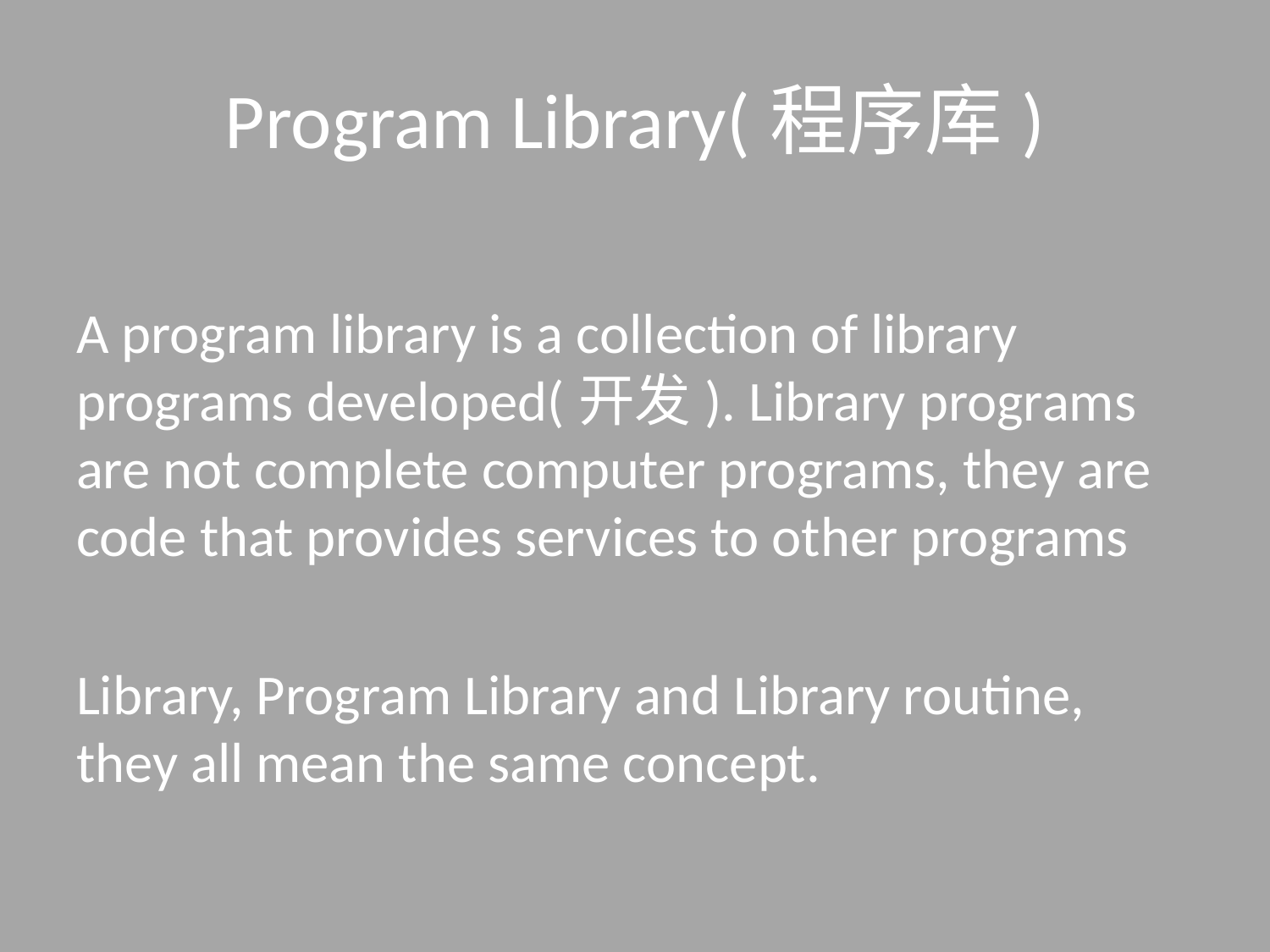

# Program Library(程序库)

A program library is a collection of library programs developed(开发). Library programs  are not complete computer programs, they are code that provides services to other programs

Library, Program Library and Library routine, they all mean the same concept.